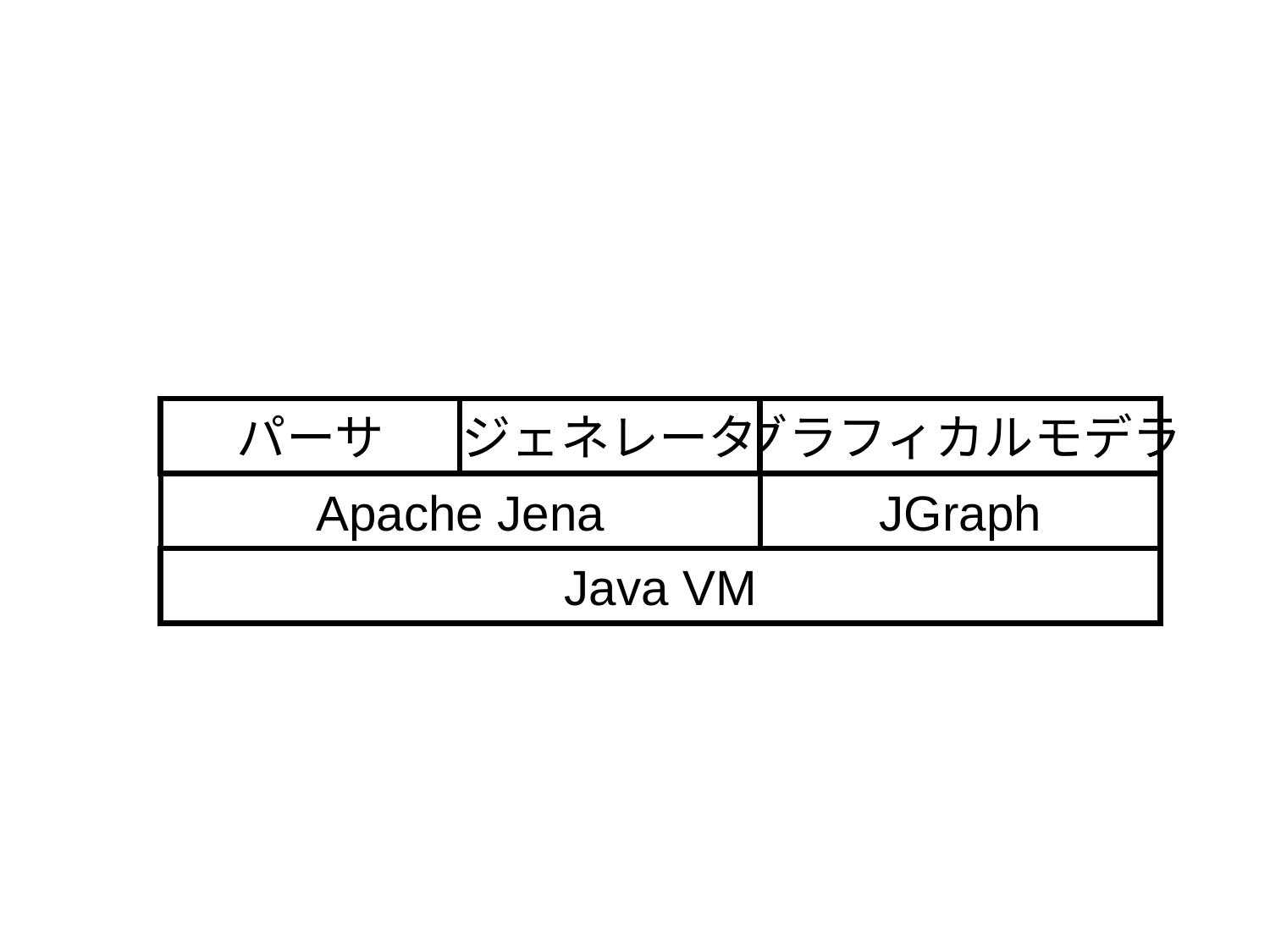

パーサ
ジェネレータ
グラフィカルモデラ
Apache Jena
JGraph
Java VM